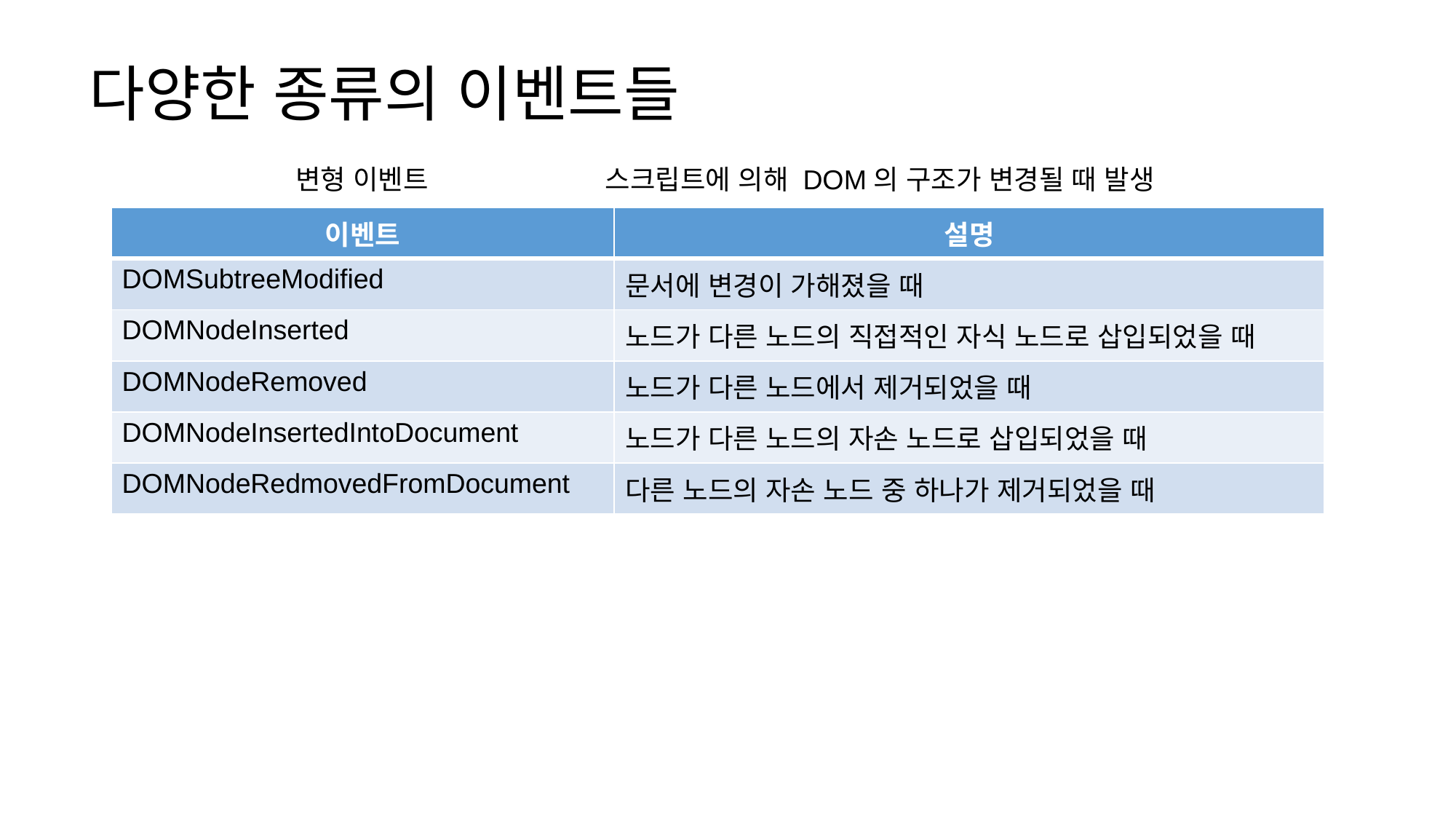

다양한 종류의 이벤트들
변형 이벤트 	            스크립트에 의해 DOM의 구조가 변경될 때 발생
| 이벤트 | 설명 |
| --- | --- |
| DOMSubtreeModified | 문서에 변경이 가해졌을 때 |
| DOMNodeInserted | 노드가 다른 노드의 직접적인 자식 노드로 삽입되었을 때 |
| DOMNodeRemoved | 노드가 다른 노드에서 제거되었을 때 |
| DOMNodeInsertedIntoDocument | 노드가 다른 노드의 자손 노드로 삽입되었을 때 |
| DOMNodeRedmovedFromDocument | 다른 노드의 자손 노드 중 하나가 제거되었을 때 |